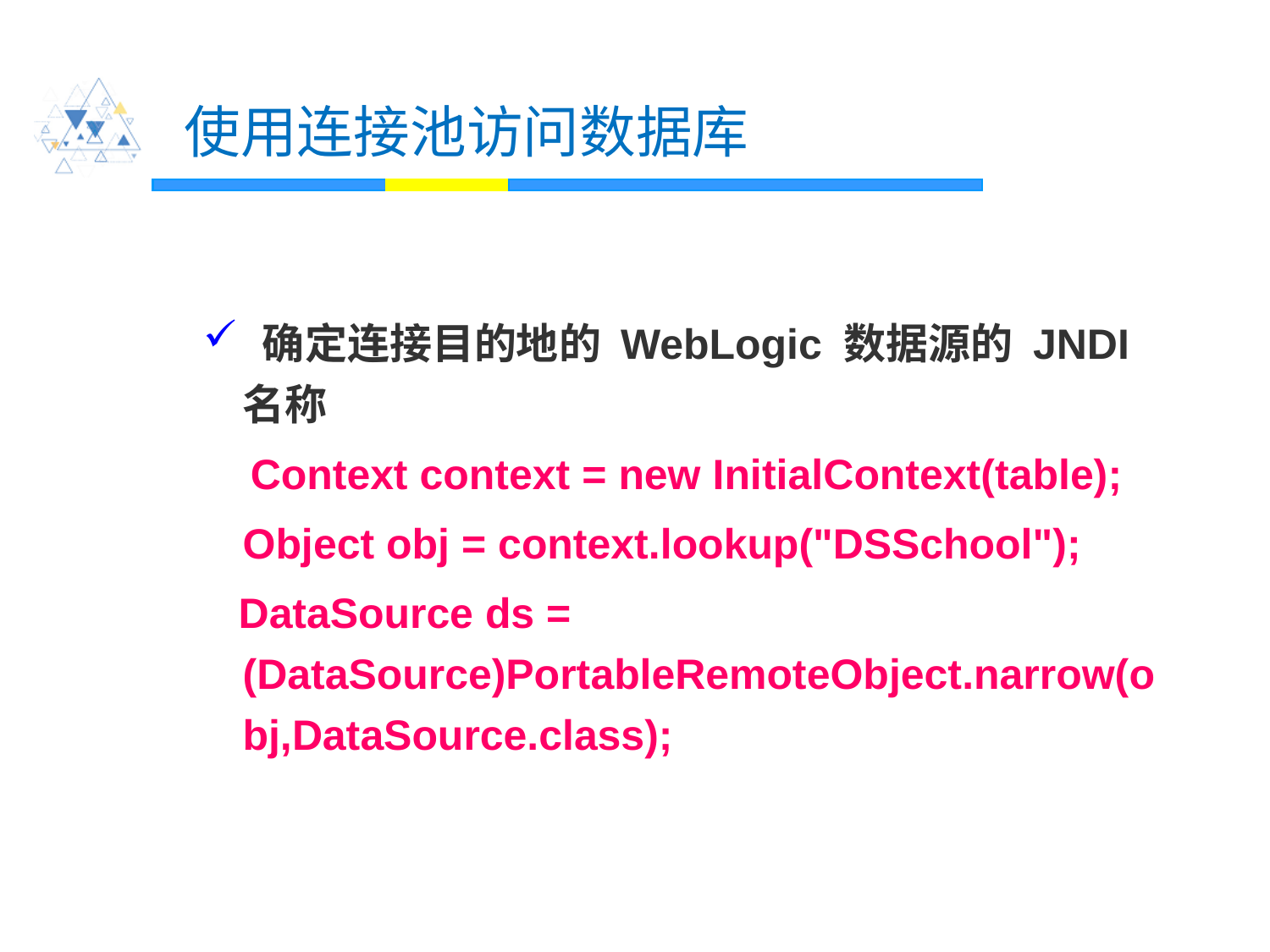

# 使用连接池访问数据库

 确定连接目的地的 WebLogic 数据源的 JNDI 名称
    Context context = new InitialContext(table);
	Object obj = context.lookup("DSSchool");
   DataSource ds = (DataSource)PortableRemoteObject.narrow(obj,DataSource.class);